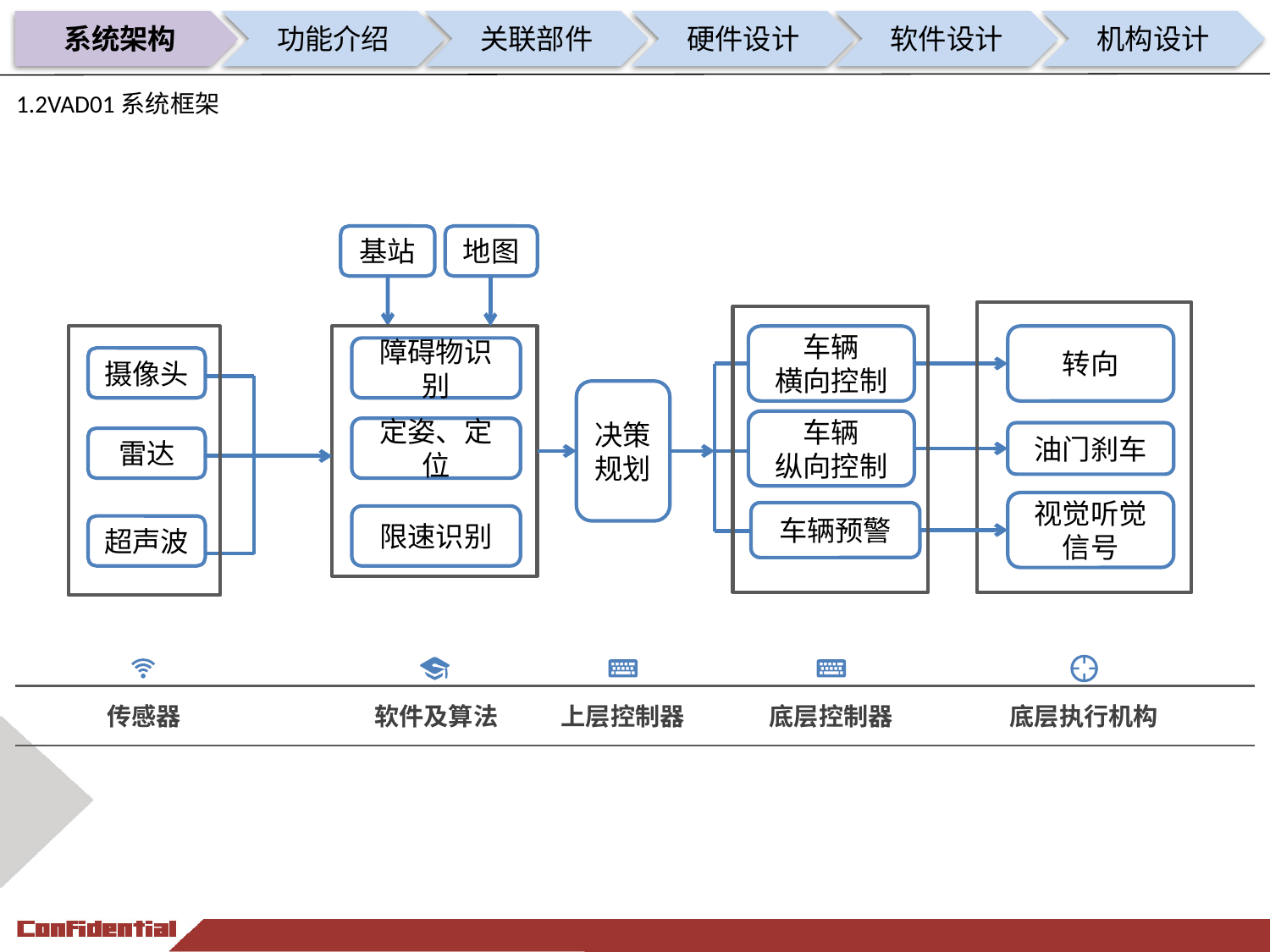

系统架构
功能介绍
关联部件
硬件设计
软件设计
机构设计
1.2VAD01系统框架
基站
地图

车辆
横向控制
转向
障碍物识别
摄像头
决策规划
车辆
纵向控制
定姿、定位
油门刹车
雷达
视觉听觉信号
车辆预警
限速识别
超声波

传感器
软件及算法
上层控制器
底层控制器
底层执行机构